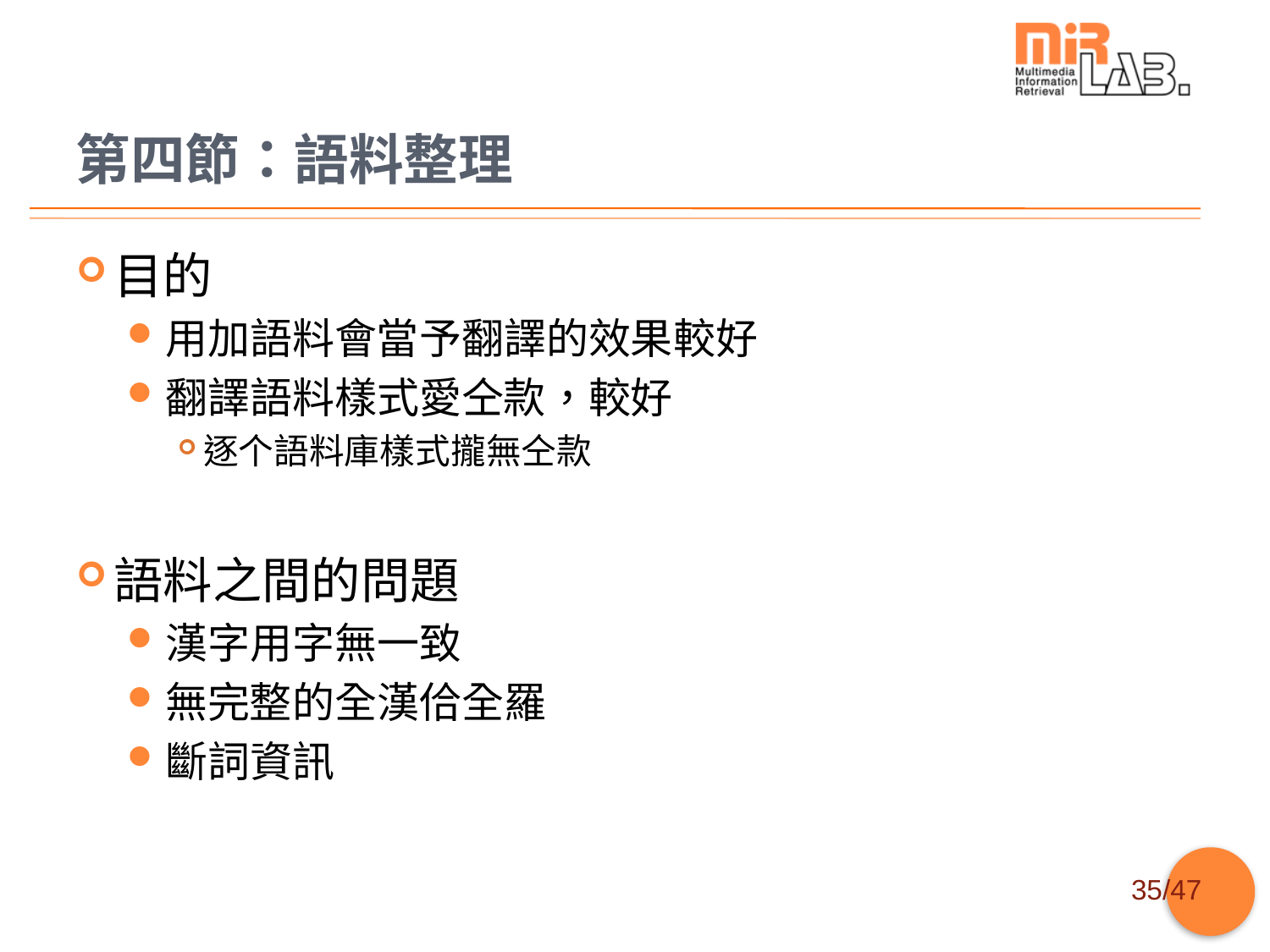

# 第四節：語料整理
目的
用加語料會當予翻譯的效果較好
翻譯語料樣式愛仝款，較好
逐个語料庫樣式攏無仝款

語料之間的問題
漢字用字無一致
無完整的全漢佮全羅
斷詞資訊